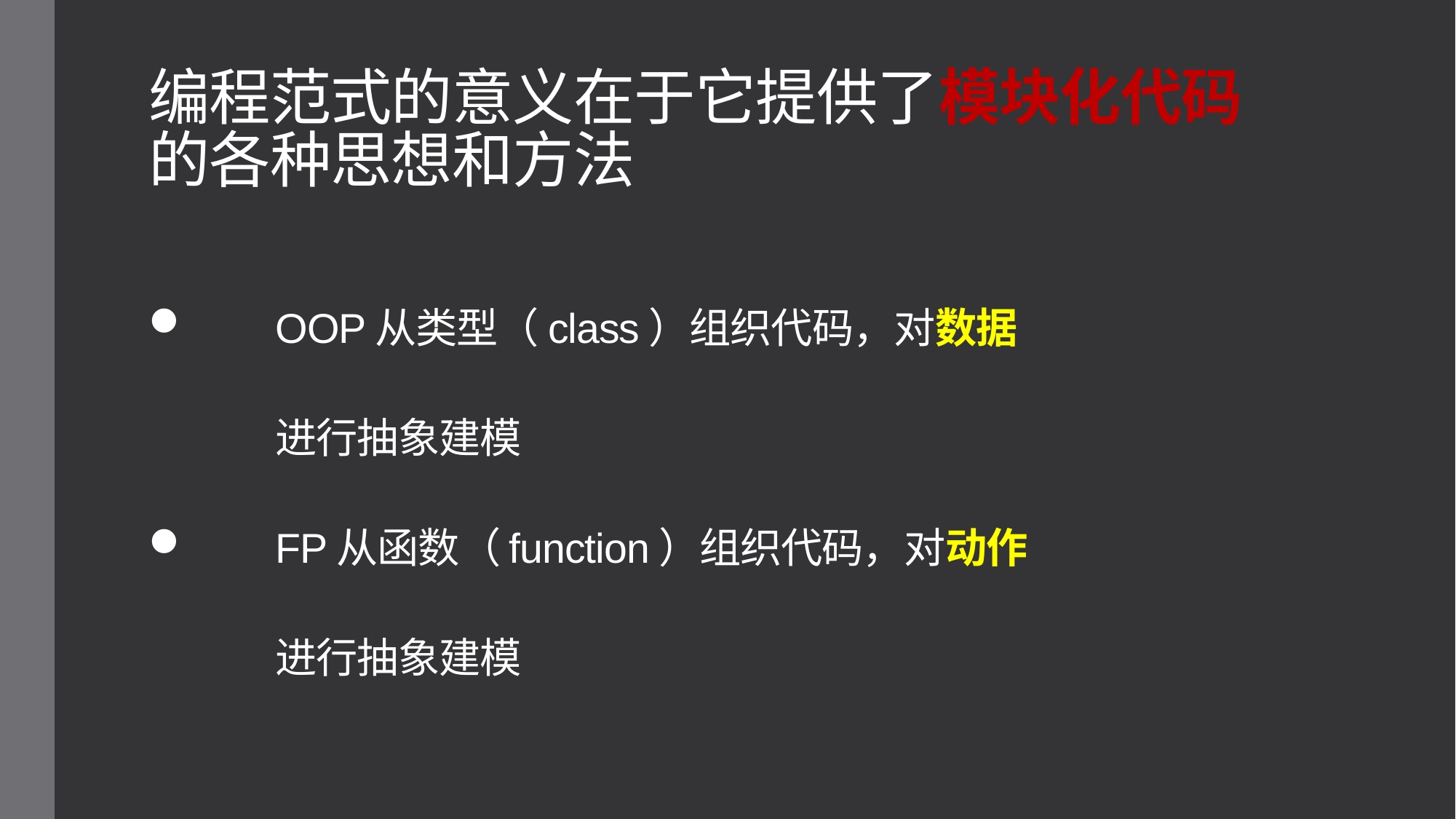

# 编程范式的意义在于它提供了模块化代码的各种思想和方法
OOP从类型（class）组织代码，对数据进行抽象建模
FP从函数（function）组织代码，对动作进行抽象建模